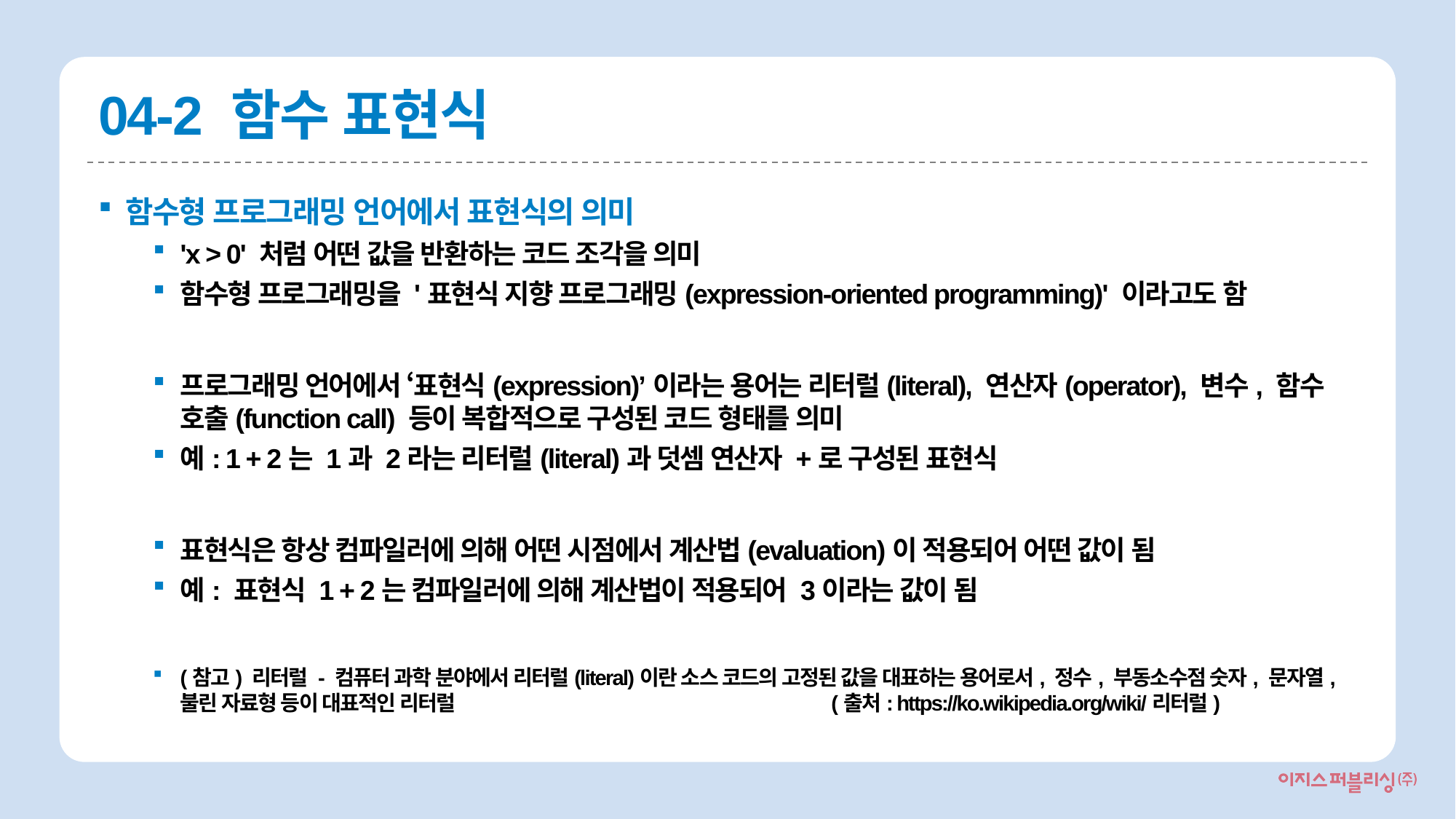

# 04-2 함수 표현식
함수형 프로그래밍 언어에서 표현식의 의미
'x > 0' 처럼 어떤 값을 반환하는 코드 조각을 의미
함수형 프로그래밍을 '표현식 지향 프로그래밍(expression-oriented programming)' 이라고도 함

프로그래밍 언어에서 ‘표현식(expression)’이라는 용어는 리터럴(literal), 연산자(operator), 변수, 함수 호출(function call) 등이 복합적으로 구성된 코드 형태를 의미
예: 1 + 2는 1과 2라는 리터럴(literal)과 덧셈 연산자 +로 구성된 표현식

표현식은 항상 컴파일러에 의해 어떤 시점에서 계산법(evaluation)이 적용되어 어떤 값이 됨
예: 표현식 1 + 2는 컴파일러에 의해 계산법이 적용되어 3이라는 값이 됨

(참고) 리터럴 - 컴퓨터 과학 분야에서 리터럴(literal)이란 소스 코드의 고정된 값을 대표하는 용어로서, 정수, 부동소수점 숫자, 문자열, 불린 자료형 등이 대표적인 리터럴                                                                                (출처: https://ko.wikipedia.org/wiki/리터럴)